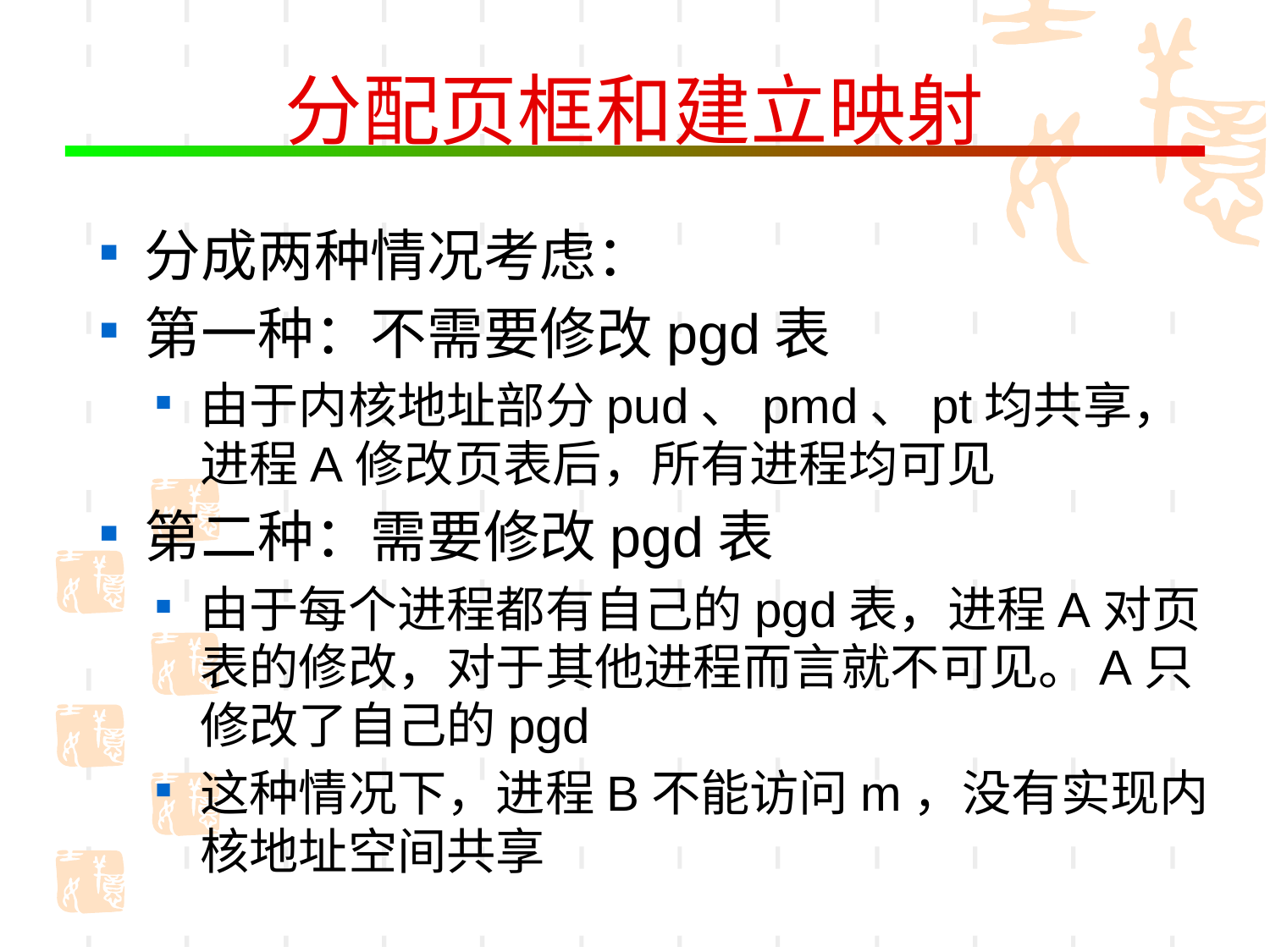

# 分配页框和建立映射
分成两种情况考虑：
第一种：不需要修改pgd表
由于内核地址部分pud、pmd、pt均共享，进程A修改页表后，所有进程均可见
第二种：需要修改pgd表
由于每个进程都有自己的pgd表，进程A对页表的修改，对于其他进程而言就不可见。A只修改了自己的pgd
这种情况下，进程B不能访问m，没有实现内核地址空间共享